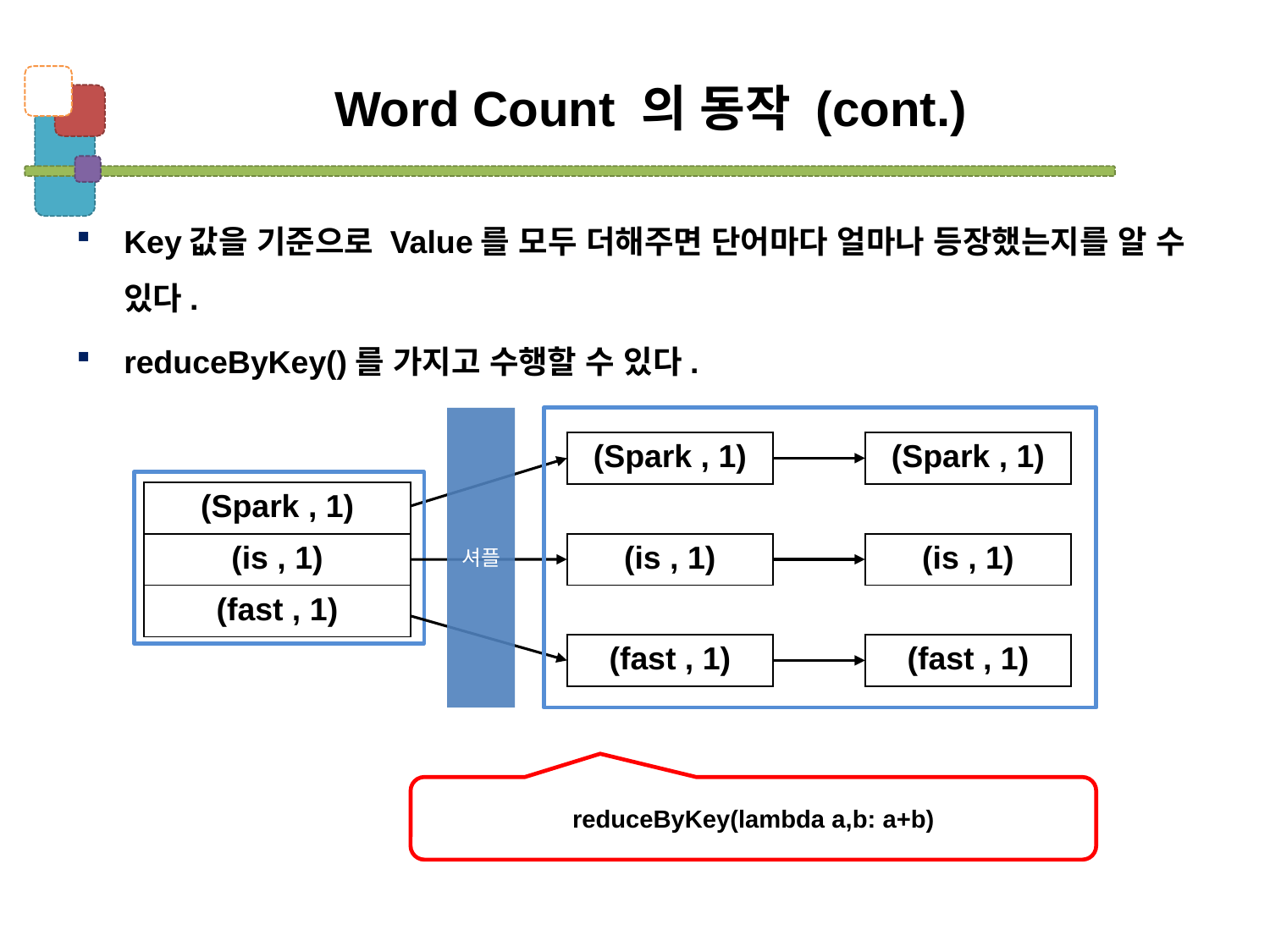

# Word Count 의 동작 (cont.)
Key값을 기준으로 Value를 모두 더해주면 단어마다 얼마나 등장했는지를 알 수 있다.
reduceByKey()를 가지고 수행할 수 있다.
셔플

| (Spark , 1) |
| --- |
| (Spark , 1) |
| --- |

| (Spark , 1) |
| --- |
| (is , 1) |
| (fast , 1) |
| (is , 1) |
| --- |
| (is , 1) |
| --- |
| (fast , 1) |
| --- |
| (fast , 1) |
| --- |
reduceByKey(lambda a,b: a+b)